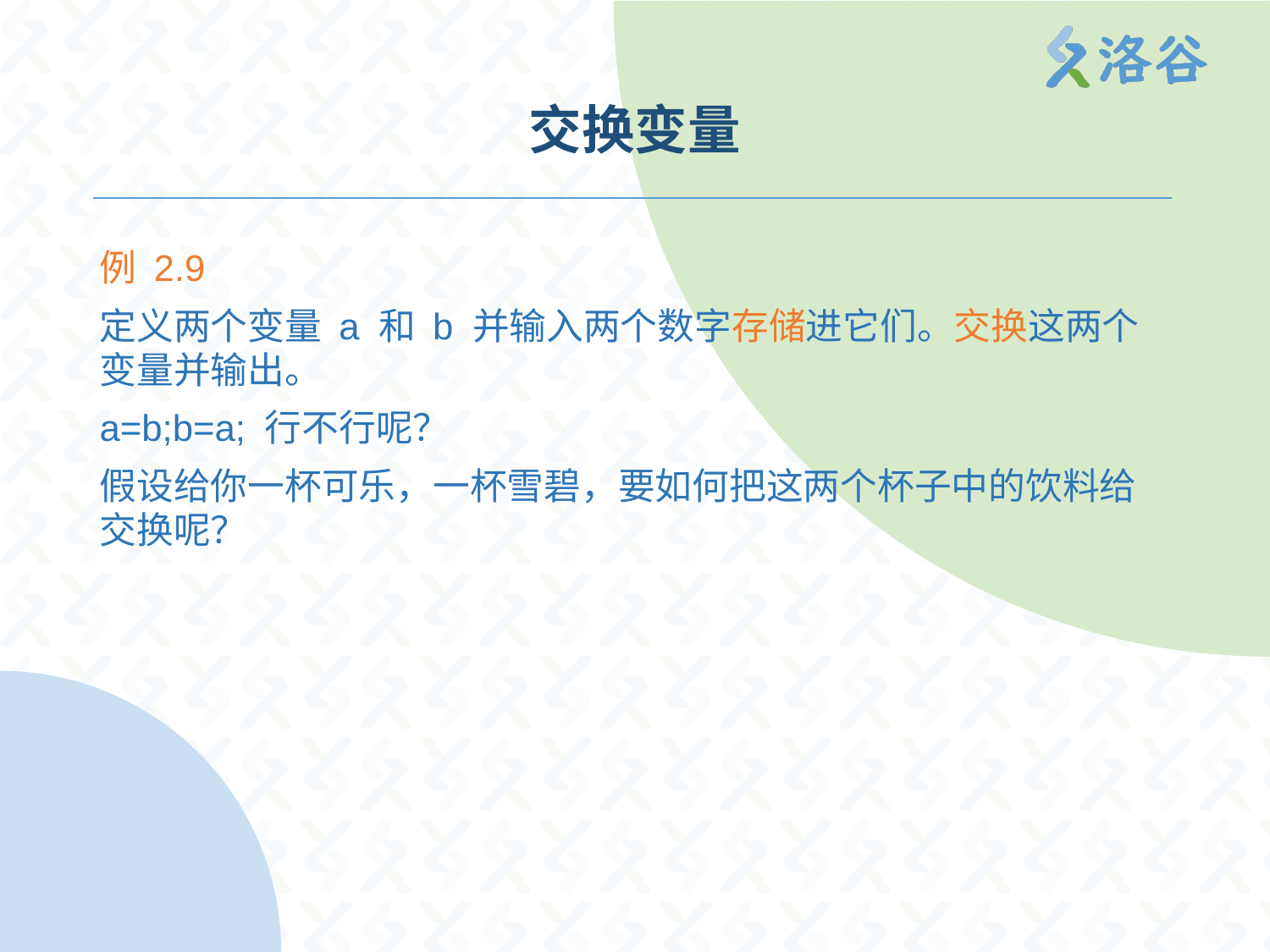

# 交换变量
例 2.9
定义两个变量 a 和 b 并输入两个数字存储进它们。交换这两个变量并输出。
a=b;b=a; 行不行呢？
假设给你一杯可乐，一杯雪碧，要如何把这两个杯子中的饮料给交换呢？